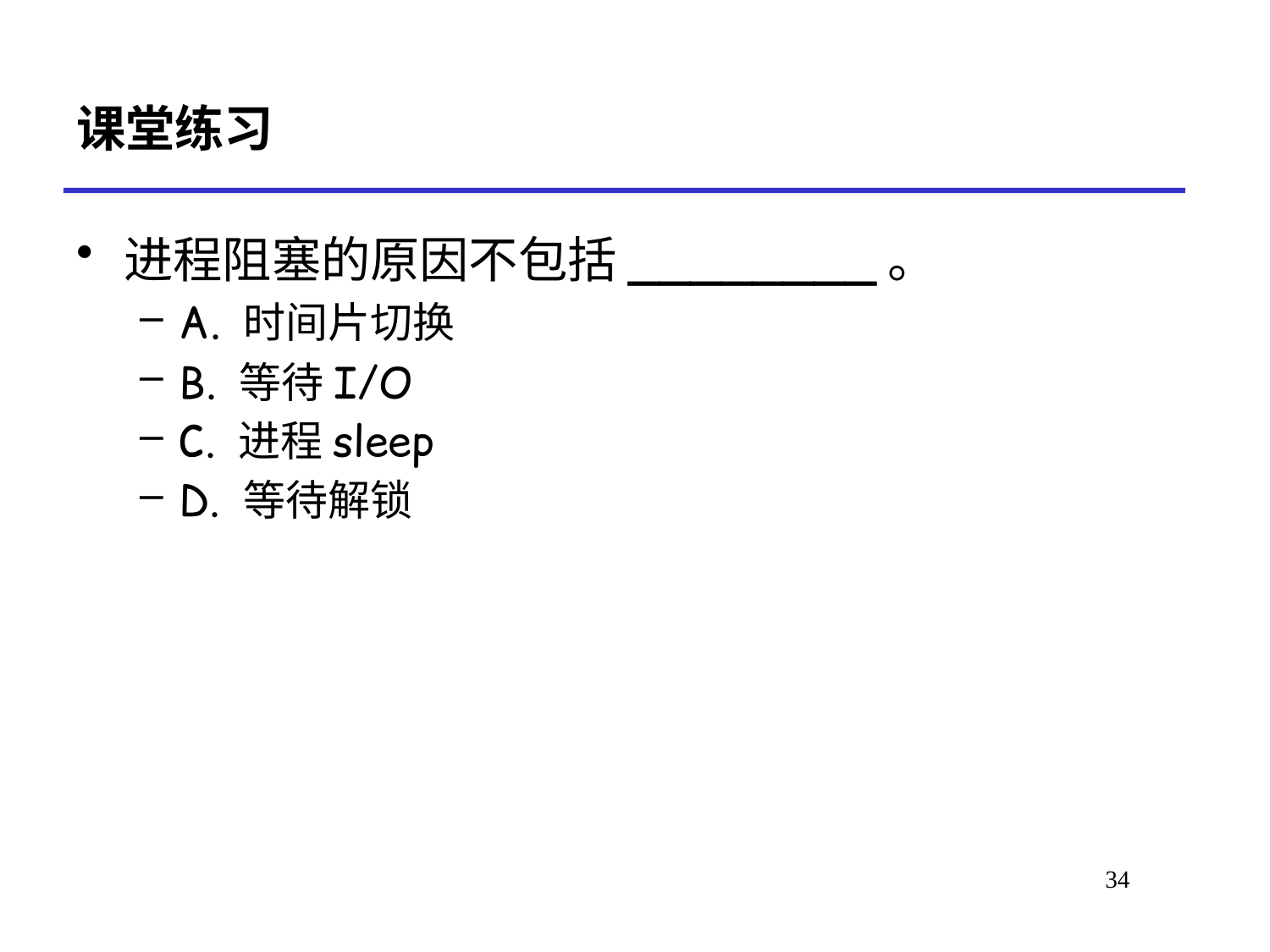

# 课堂练习
进程阻塞的原因不包括________。
A. 时间片切换
B. 等待I/O
C. 进程sleep
D. 等待解锁

34